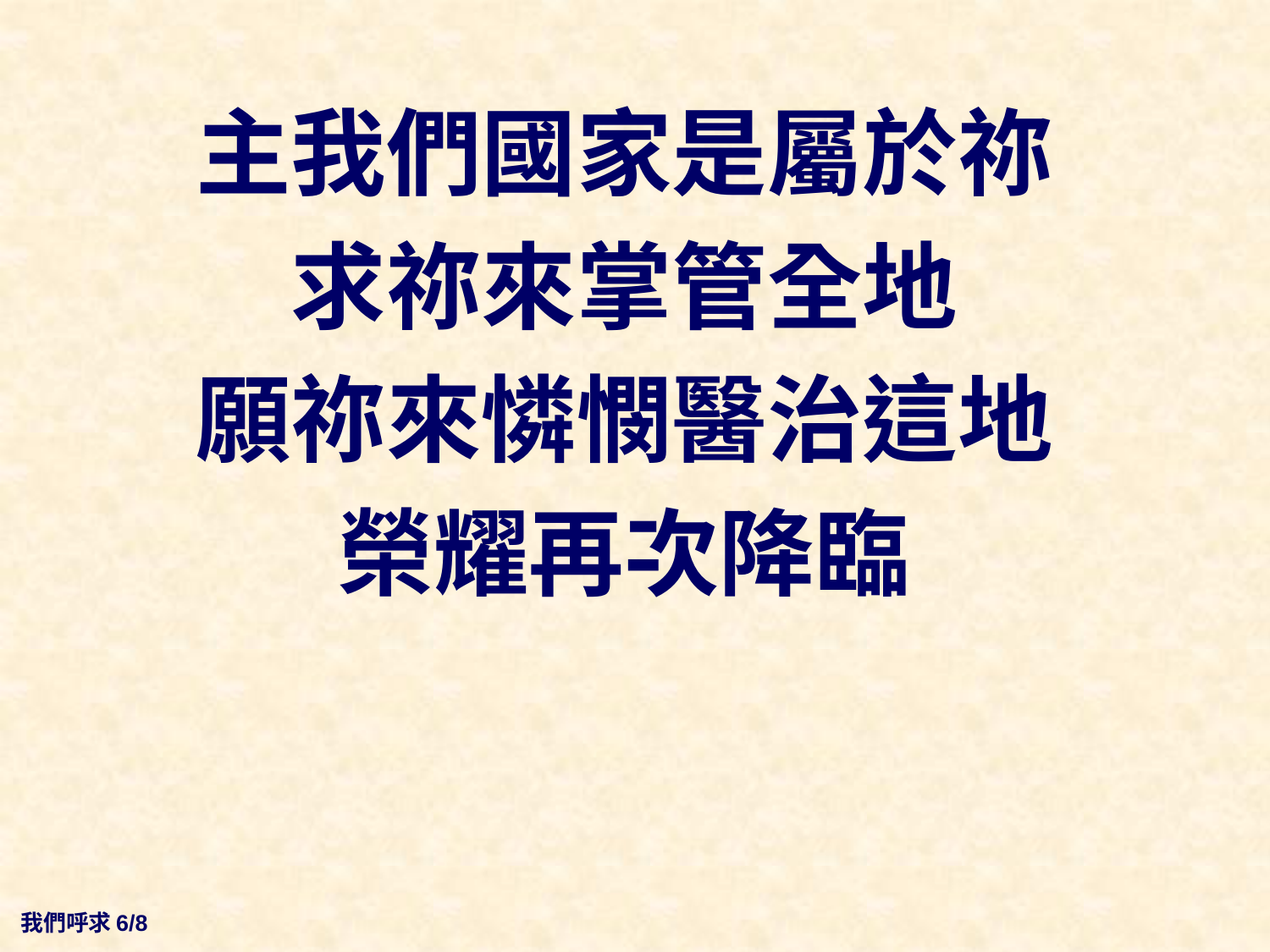

主我們國家是屬於祢
求祢來掌管全地
願祢來憐憫醫治這地
榮耀再次降臨
我們呼求6/8